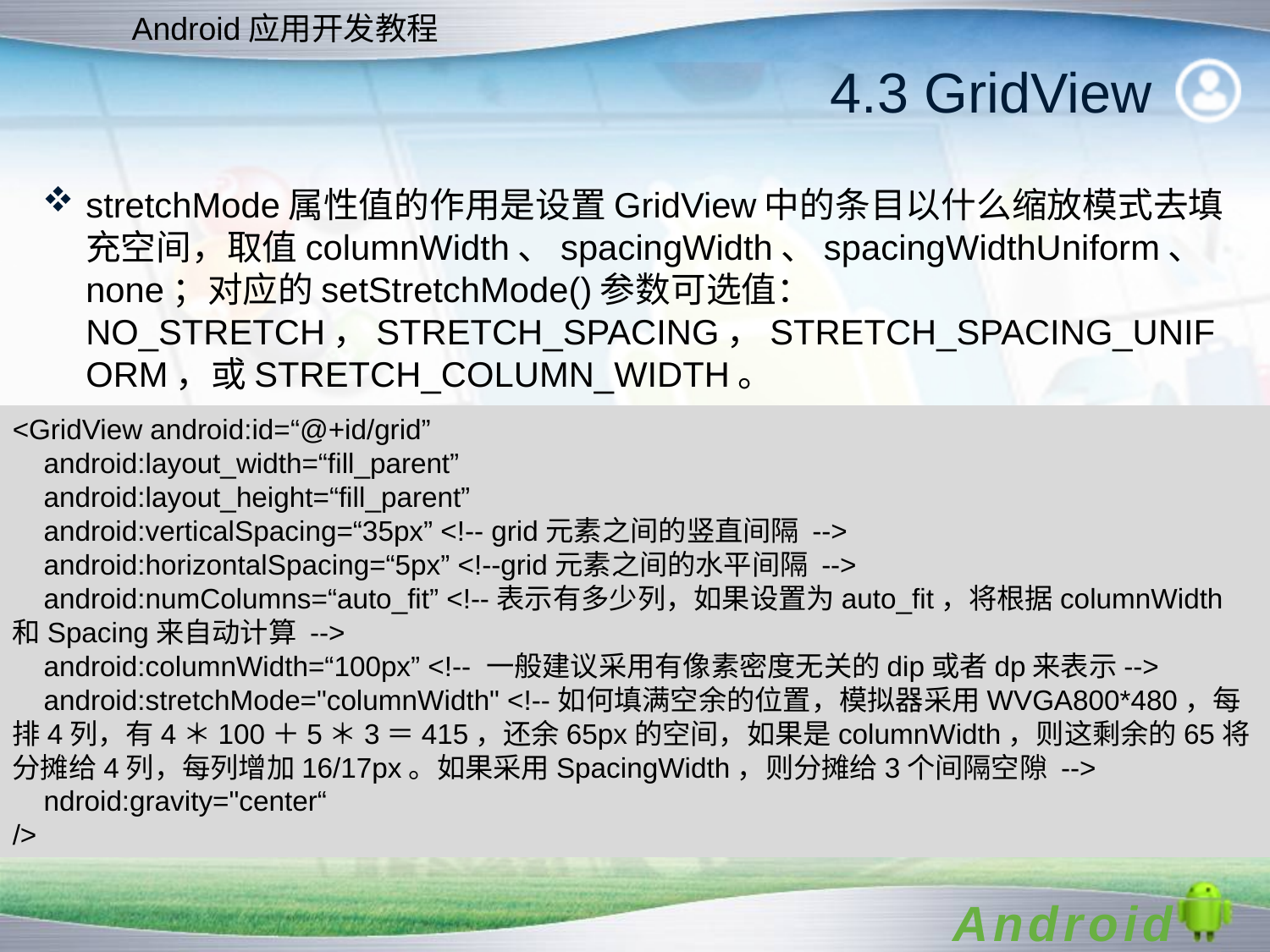

# 4.3 GridView
stretchMode属性值的作用是设置GridView中的条目以什么缩放模式去填充空间，取值columnWidth、spacingWidth、spacingWidthUniform、none；对应的setStretchMode()参数可选值：NO_STRETCH，STRETCH_SPACING，STRETCH_SPACING_UNIFORM，或STRETCH_COLUMN_WIDTH。
<GridView android:id=“@+id/grid”
    android:layout_width=“fill_parent”
    android:layout_height=“fill_parent”
    android:verticalSpacing=“35px” <!-- grid元素之间的竖直间隔 -->
    android:horizontalSpacing=“5px” <!--grid元素之间的水平间隔 -->
    android:numColumns=“auto_fit” <!--表示有多少列，如果设置为auto_fit，将根据columnWidth和Spacing来自动计算 -->
    android:columnWidth=“100px” <!-- 一般建议采用有像素密度无关的dip或者dp来表示-->
    android:stretchMode="columnWidth" <!--如何填满空余的位置，模拟器采用WVGA800*480，每排4列，有4＊100＋5＊3＝415，还余65px的空间，如果是columnWidth，则这剩余的65将分摊给4列，每列增加16/17px。如果采用SpacingWidth，则分摊给3个间隔空隙 -->
    ndroid:gravity="center“
/>